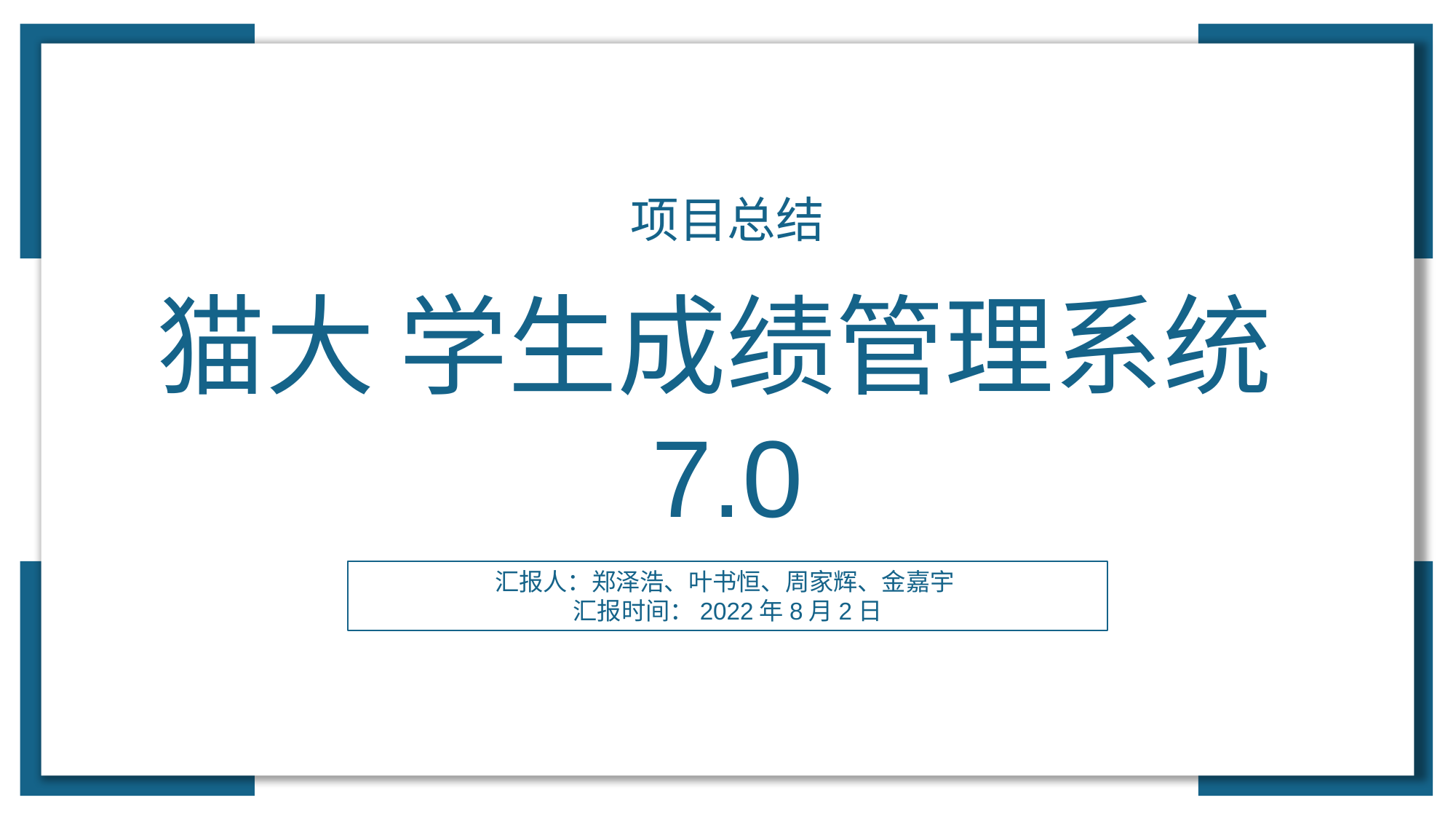

项目总结
猫大 学生成绩管理系统7.0
汇报人：郑泽浩、叶书恒、周家辉、金嘉宇
汇报时间：2022年8月2日